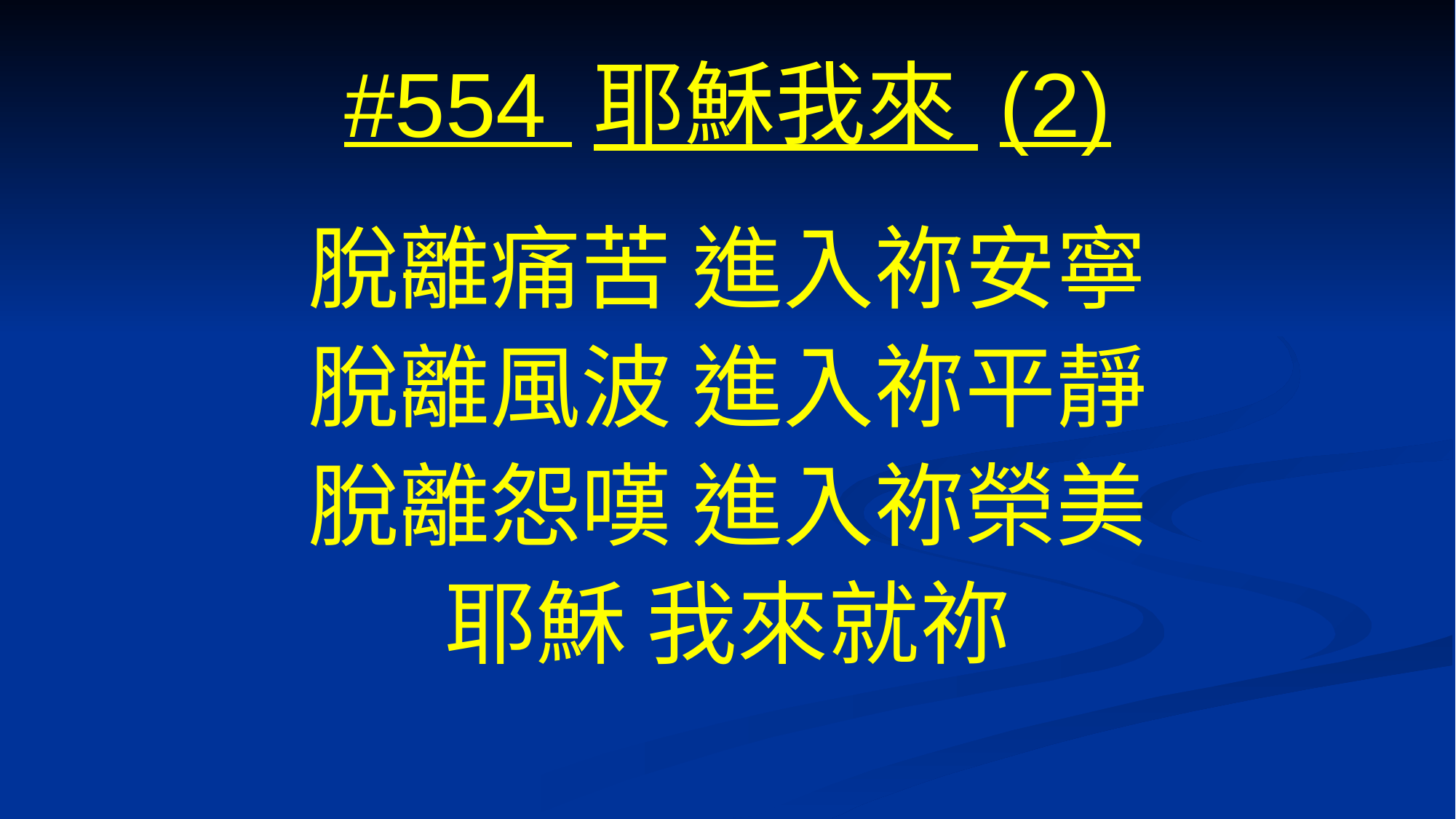

# #554 耶穌我來 (2)
脫離痛苦 進入祢安寧
脫離風波 進入祢平靜
脫離怨嘆 進入祢榮美
耶穌 我來就祢